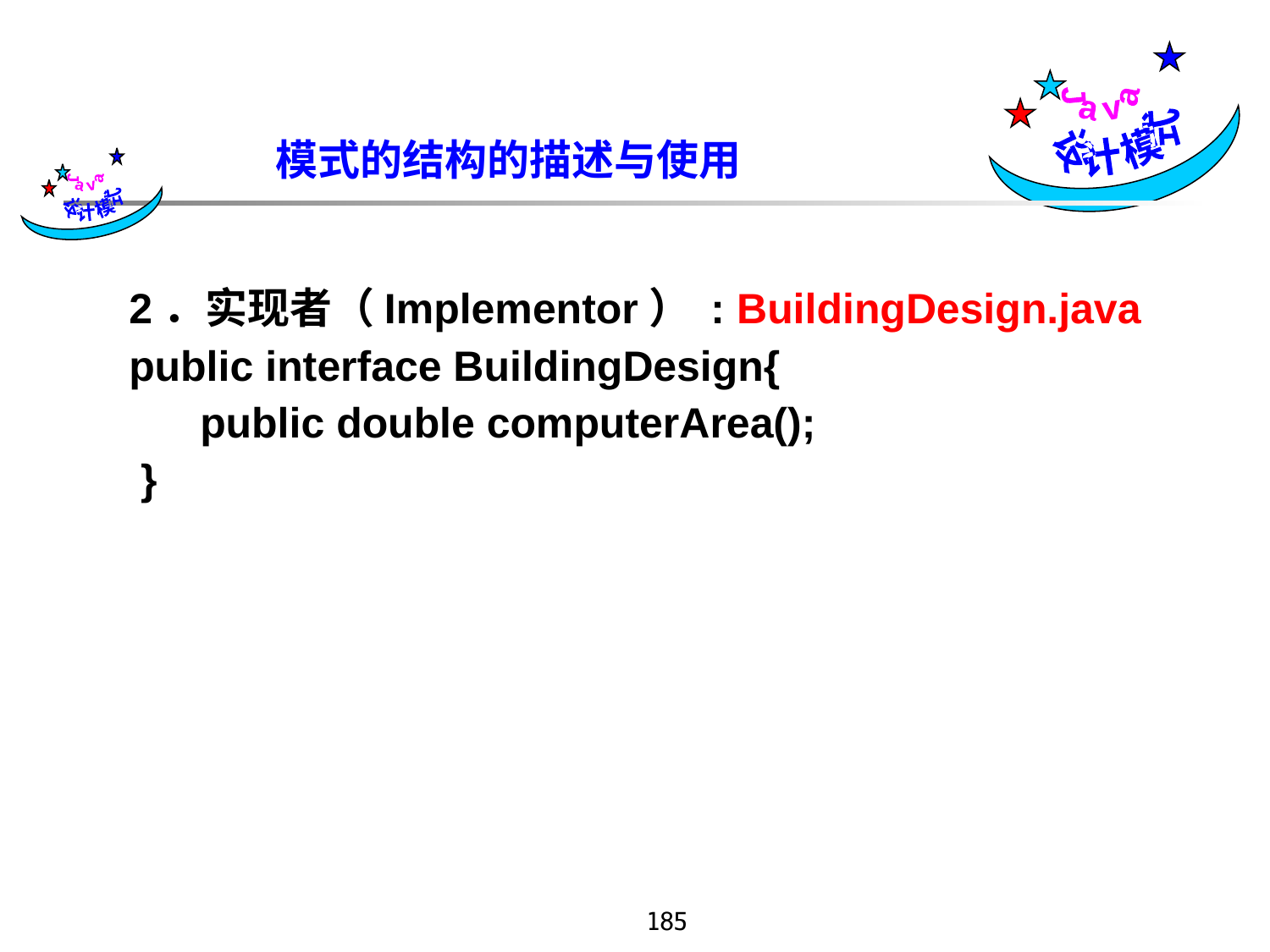

Java
设计模式

模式的结构的描述与使用

  Java
设计模式

2．实现者（Implementor） : BuildingDesign.java
public interface BuildingDesign{
      public double computerArea();
 }

185